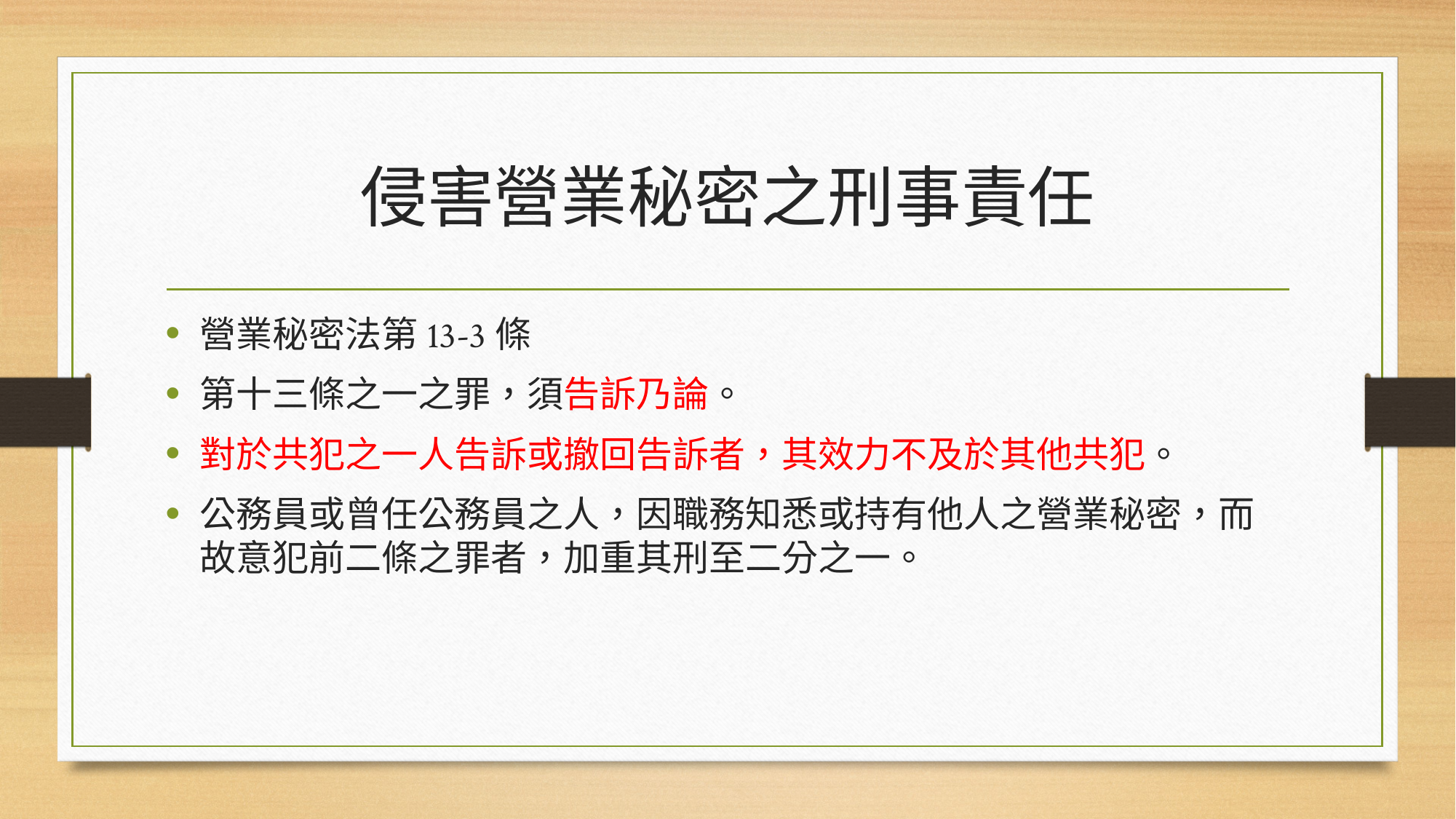

# 侵害營業秘密之刑事責任
營業秘密法第13-3條
第十三條之一之罪，須告訴乃論。
對於共犯之一人告訴或撤回告訴者，其效力不及於其他共犯。
公務員或曾任公務員之人，因職務知悉或持有他人之營業秘密，而故意犯前二條之罪者，加重其刑至二分之一。